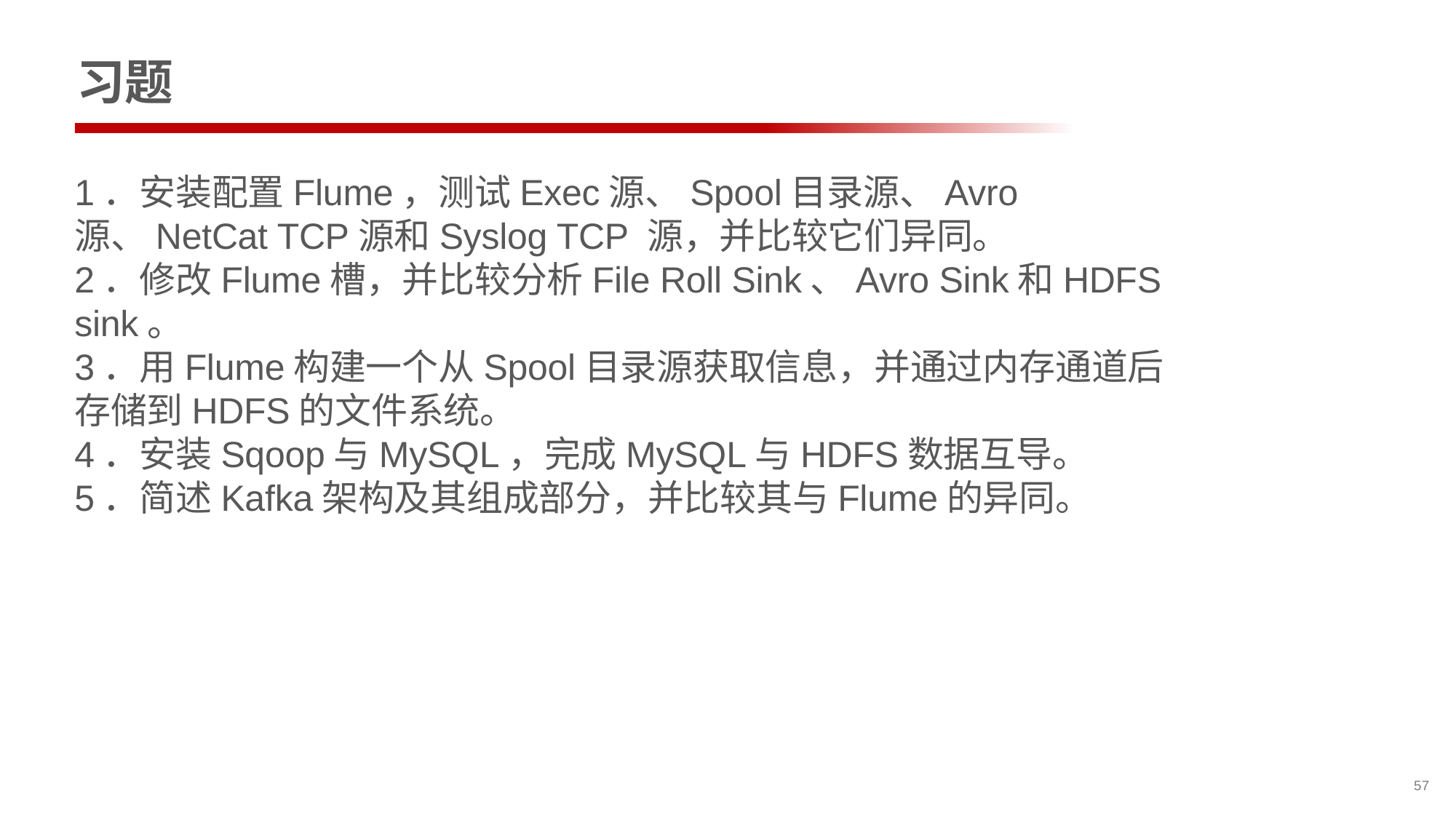

# 习题

1．安装配置Flume，测试Exec源、Spool目录源、Avro源、NetCat TCP源和Syslog TCP 源，并比较它们异同。
2．修改Flume槽，并比较分析File Roll Sink、Avro Sink和HDFS sink。
3．用Flume构建一个从Spool目录源获取信息，并通过内存通道后存储到HDFS的文件系统。
4．安装Sqoop与MySQL，完成MySQL与HDFS数据互导。
5．简述Kafka架构及其组成部分，并比较其与Flume的异同。
57